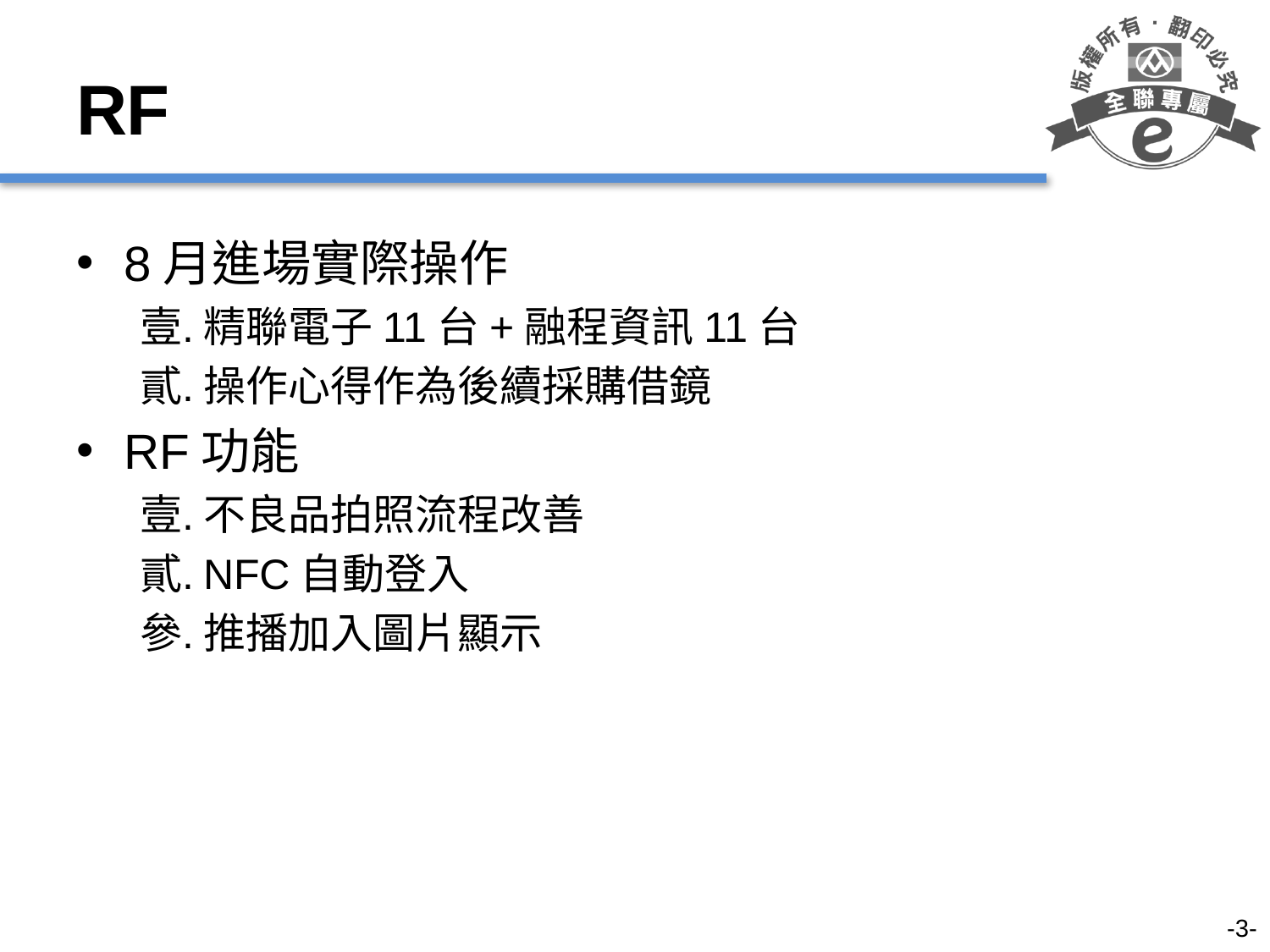

# RF
8月進場實際操作
精聯電子11台+融程資訊11台
操作心得作為後續採購借鏡
RF功能
不良品拍照流程改善
NFC自動登入
推播加入圖片顯示
-3-